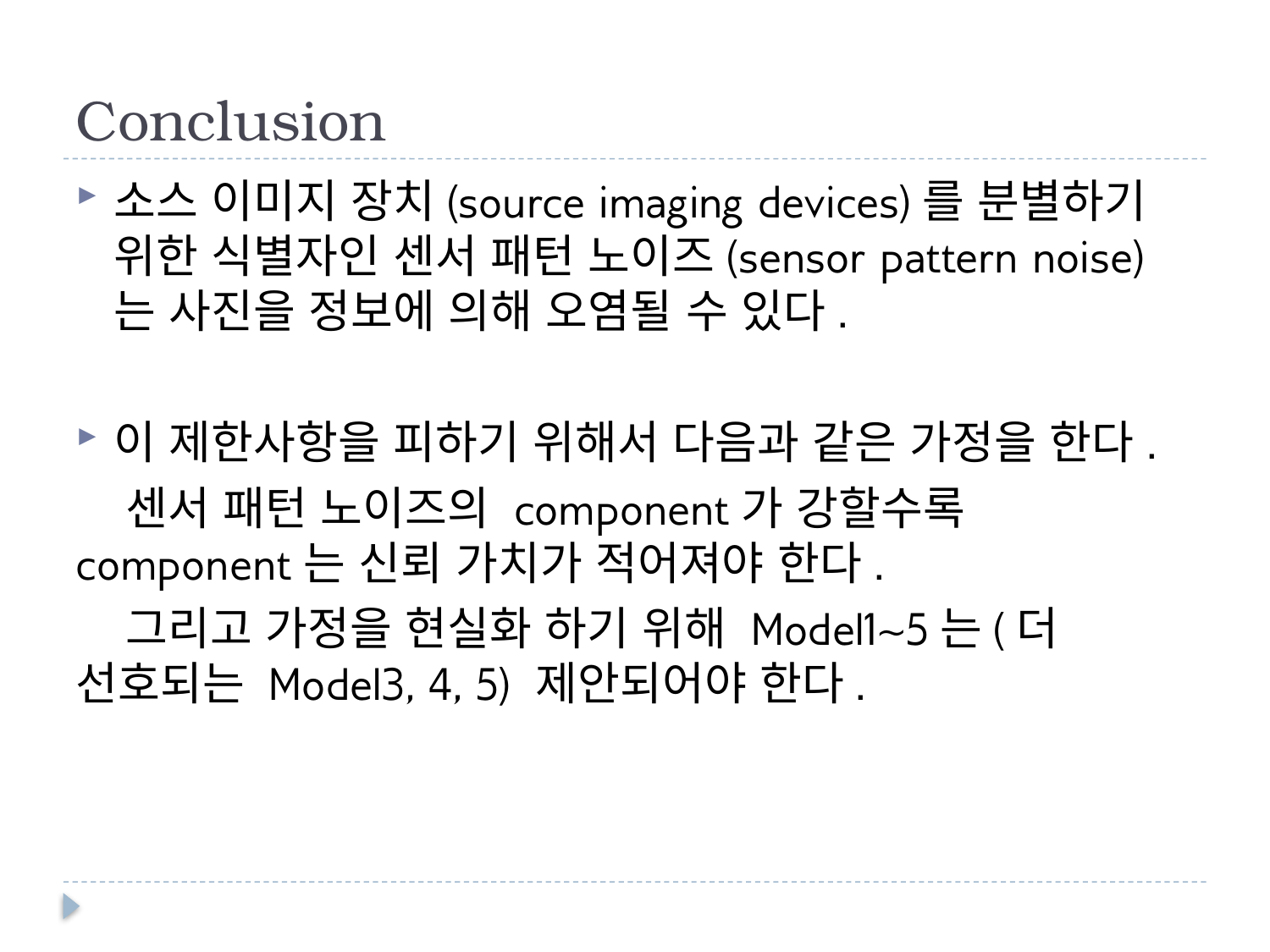

# Conclusion
소스 이미지 장치(source imaging devices)를 분별하기 위한 식별자인 센서 패턴 노이즈(sensor pattern noise)는 사진을 정보에 의해 오염될 수 있다.

이 제한사항을 피하기 위해서 다음과 같은 가정을 한다.
   센서 패턴 노이즈의 component가 강할수록  component는 신뢰 가치가 적어져야 한다.
   그리고 가정을 현실화 하기 위해 Model1~5는(더 선호되는 Model3, 4, 5) 제안되어야 한다.